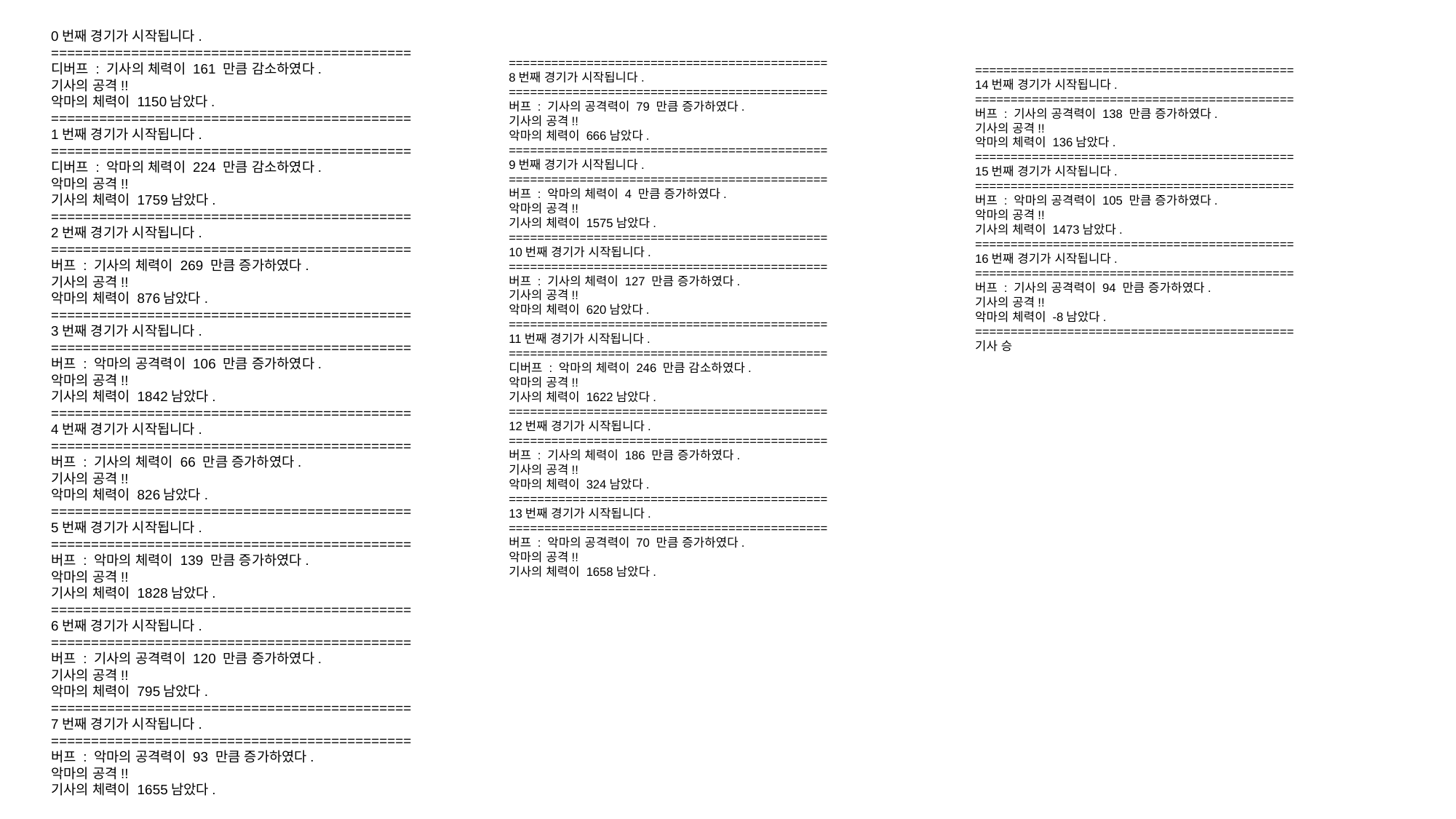

0번째 경기가 시작됩니다.
=============================================
디버프 : 기사의 체력이 161 만큼 감소하였다.
기사의 공격!!
악마의 체력이 1150남았다.
=============================================
1번째 경기가 시작됩니다.
=============================================
디버프 : 악마의 체력이 224 만큼 감소하였다.
악마의 공격!!
기사의 체력이 1759남았다.
=============================================
2번째 경기가 시작됩니다.
=============================================
버프 : 기사의 체력이 269 만큼 증가하였다.
기사의 공격!!
악마의 체력이 876남았다.
=============================================
3번째 경기가 시작됩니다.
=============================================
버프 : 악마의 공격력이 106 만큼 증가하였다.
악마의 공격!!
기사의 체력이 1842남았다.
=============================================
4번째 경기가 시작됩니다.
=============================================
버프 : 기사의 체력이 66 만큼 증가하였다.
기사의 공격!!
악마의 체력이 826남았다.
=============================================
5번째 경기가 시작됩니다.
=============================================
버프 : 악마의 체력이 139 만큼 증가하였다.
악마의 공격!!
기사의 체력이 1828남았다.
=============================================
6번째 경기가 시작됩니다.
=============================================
버프 : 기사의 공격력이 120 만큼 증가하였다.
기사의 공격!!
악마의 체력이 795남았다.
=============================================
7번째 경기가 시작됩니다.
=============================================
버프 : 악마의 공격력이 93 만큼 증가하였다.
악마의 공격!!
기사의 체력이 1655남았다.
=============================================
8번째 경기가 시작됩니다.
=============================================
버프 : 기사의 공격력이 79 만큼 증가하였다.
기사의 공격!!
악마의 체력이 666남았다.
=============================================
9번째 경기가 시작됩니다.
=============================================
버프 : 악마의 체력이 4 만큼 증가하였다.
악마의 공격!!
기사의 체력이 1575남았다.
=============================================
10번째 경기가 시작됩니다.
=============================================
버프 : 기사의 체력이 127 만큼 증가하였다.
기사의 공격!!
악마의 체력이 620남았다.
=============================================
11번째 경기가 시작됩니다.
=============================================
디버프 : 악마의 체력이 246 만큼 감소하였다.
악마의 공격!!
기사의 체력이 1622남았다.
=============================================
12번째 경기가 시작됩니다.
=============================================
버프 : 기사의 체력이 186 만큼 증가하였다.
기사의 공격!!
악마의 체력이 324남았다.
=============================================
13번째 경기가 시작됩니다.
=============================================
버프 : 악마의 공격력이 70 만큼 증가하였다.
악마의 공격!!
기사의 체력이 1658남았다.
=============================================
14번째 경기가 시작됩니다.
=============================================
버프 : 기사의 공격력이 138 만큼 증가하였다.
기사의 공격!!
악마의 체력이 136남았다.
=============================================
15번째 경기가 시작됩니다.
=============================================
버프 : 악마의 공격력이 105 만큼 증가하였다.
악마의 공격!!
기사의 체력이 1473남았다.
=============================================
16번째 경기가 시작됩니다.
=============================================
버프 : 기사의 공격력이 94 만큼 증가하였다.
기사의 공격!!
악마의 체력이 -8남았다.
=============================================
기사 승